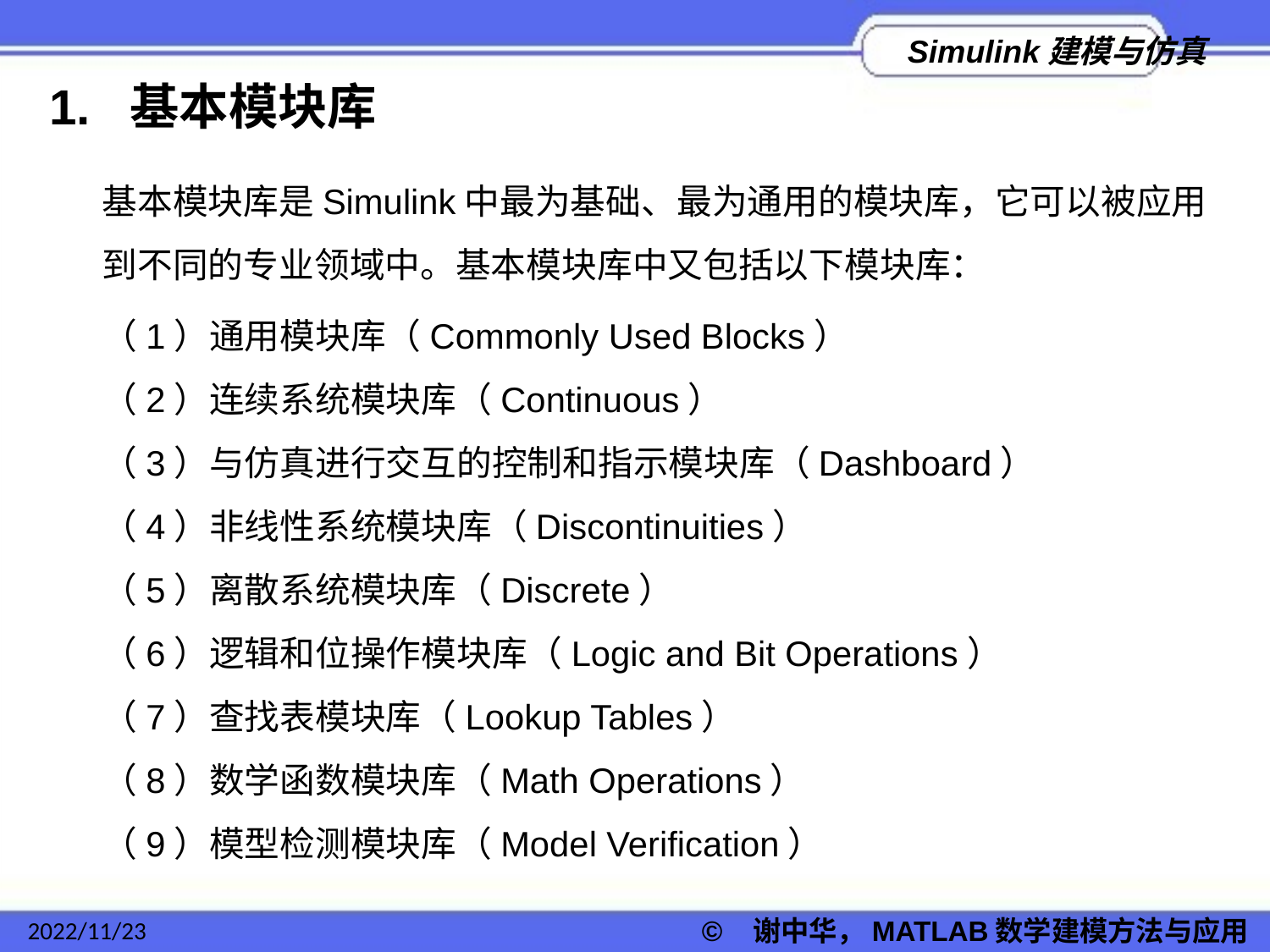

1.  基本模块库
基本模块库是Simulink中最为基础、最为通用的模块库，它可以被应用到不同的专业领域中。基本模块库中又包括以下模块库：
（1）通用模块库（Commonly Used Blocks）
（2）连续系统模块库（Continuous）
（3）与仿真进行交互的控制和指示模块库（Dashboard）
（4）非线性系统模块库（Discontinuities）
（5）离散系统模块库（Discrete）
（6）逻辑和位操作模块库（Logic and Bit Operations）
（7）查找表模块库（Lookup Tables）
（8）数学函数模块库（Math Operations）
（9）模型检测模块库（Model Verification）
2022/11/23
©   谢中华，MATLAB数学建模方法与应用